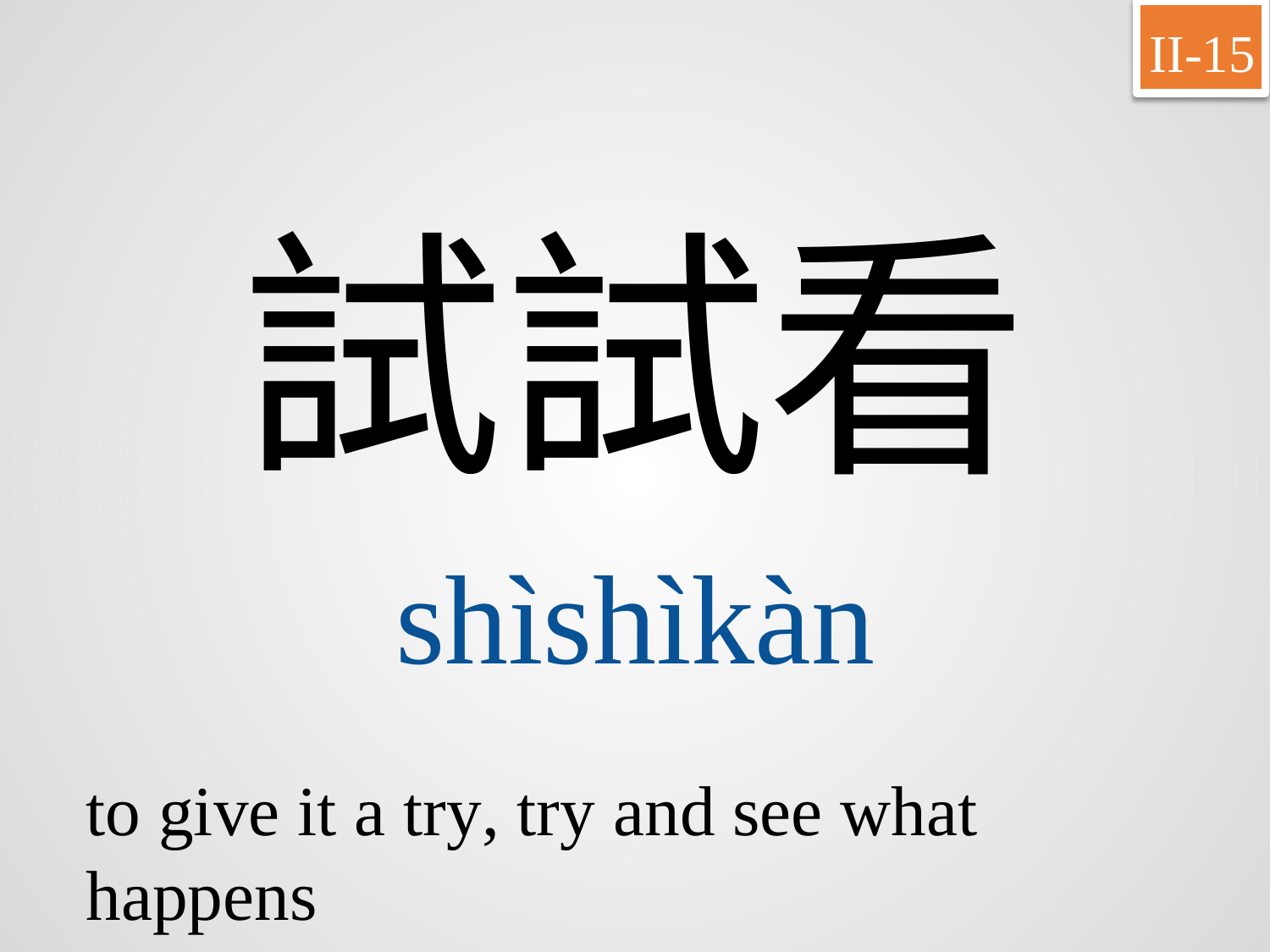

II-15

試試看
shìshìkàn
to give it a try, try and see what happens